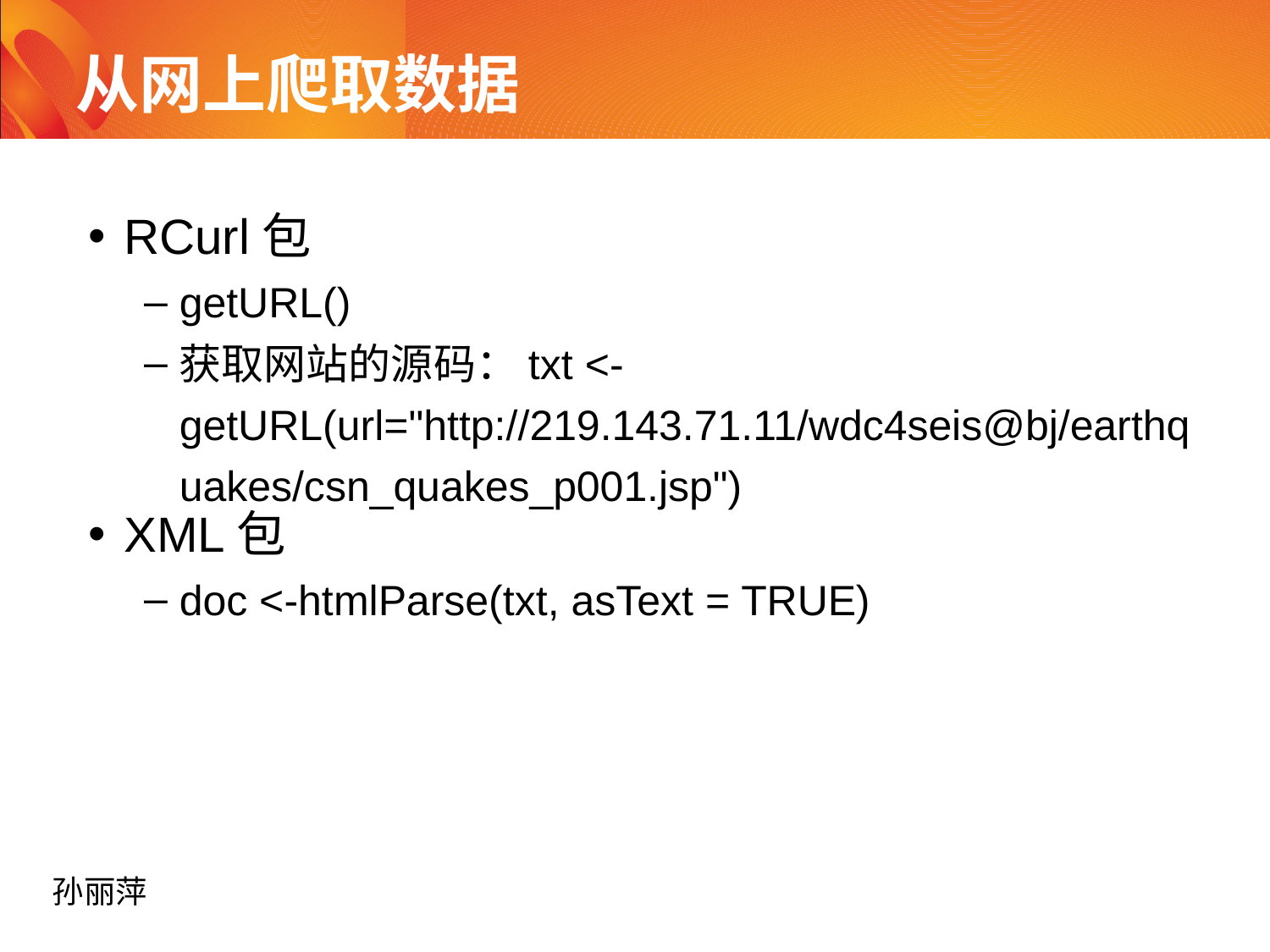

# 从网上爬取数据
RCurl包
getURL()
获取网站的源码：txt <- getURL(url="http://219.143.71.11/wdc4seis@bj/earthquakes/csn_quakes_p001.jsp")
XML包
doc <-htmlParse(txt, asText = TRUE)

27